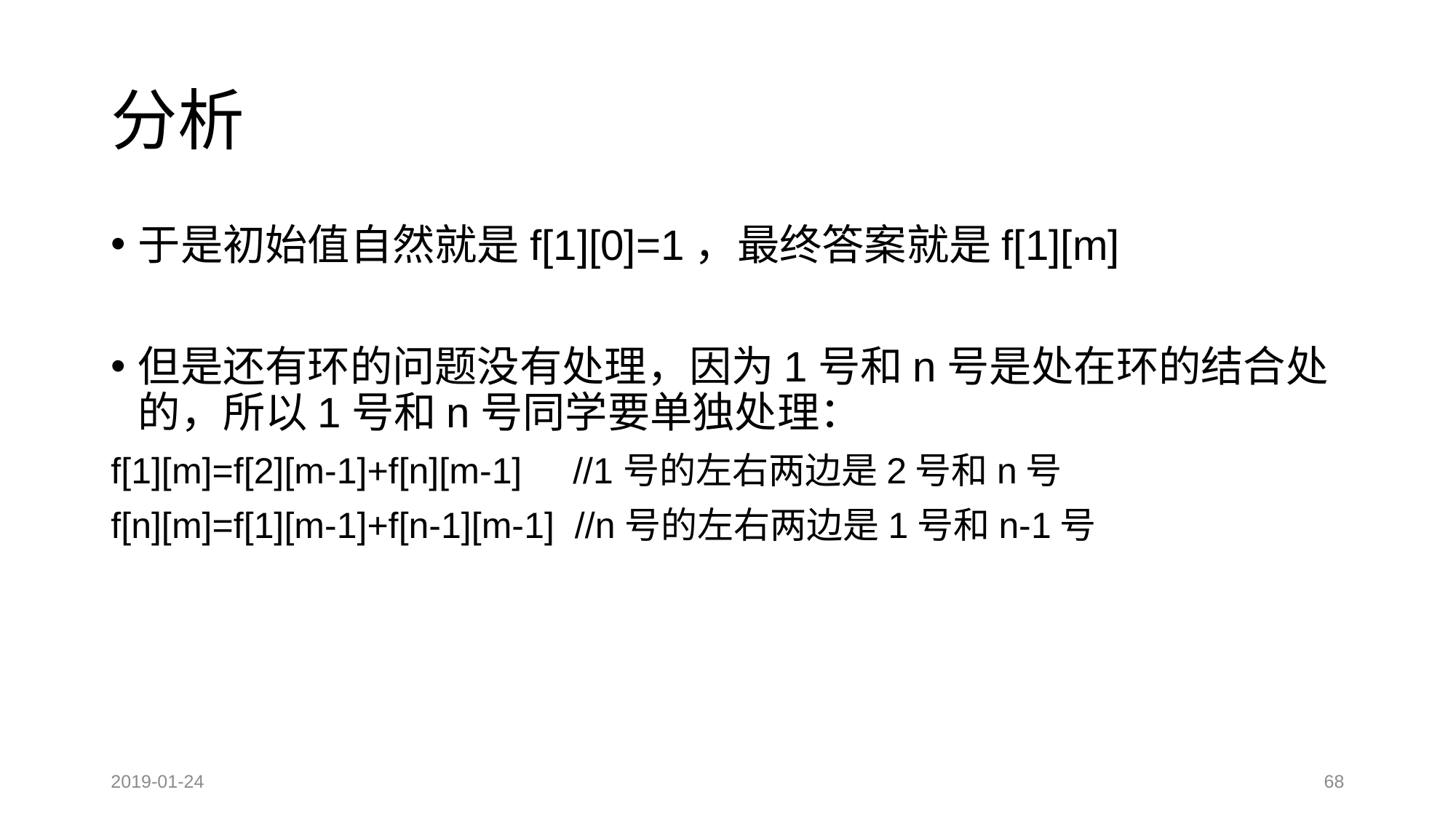

# 分析
于是初始值自然就是f[1][0]=1，最终答案就是f[1][m]

但是还有环的问题没有处理，因为1号和n号是处在环的结合处的，所以1号和n号同学要单独处理：
f[1][m]=f[2][m-1]+f[n][m-1]     //1号的左右两边是2号和n号
f[n][m]=f[1][m-1]+f[n-1][m-1]  //n号的左右两边是1号和n-1号
2019-01-24
68